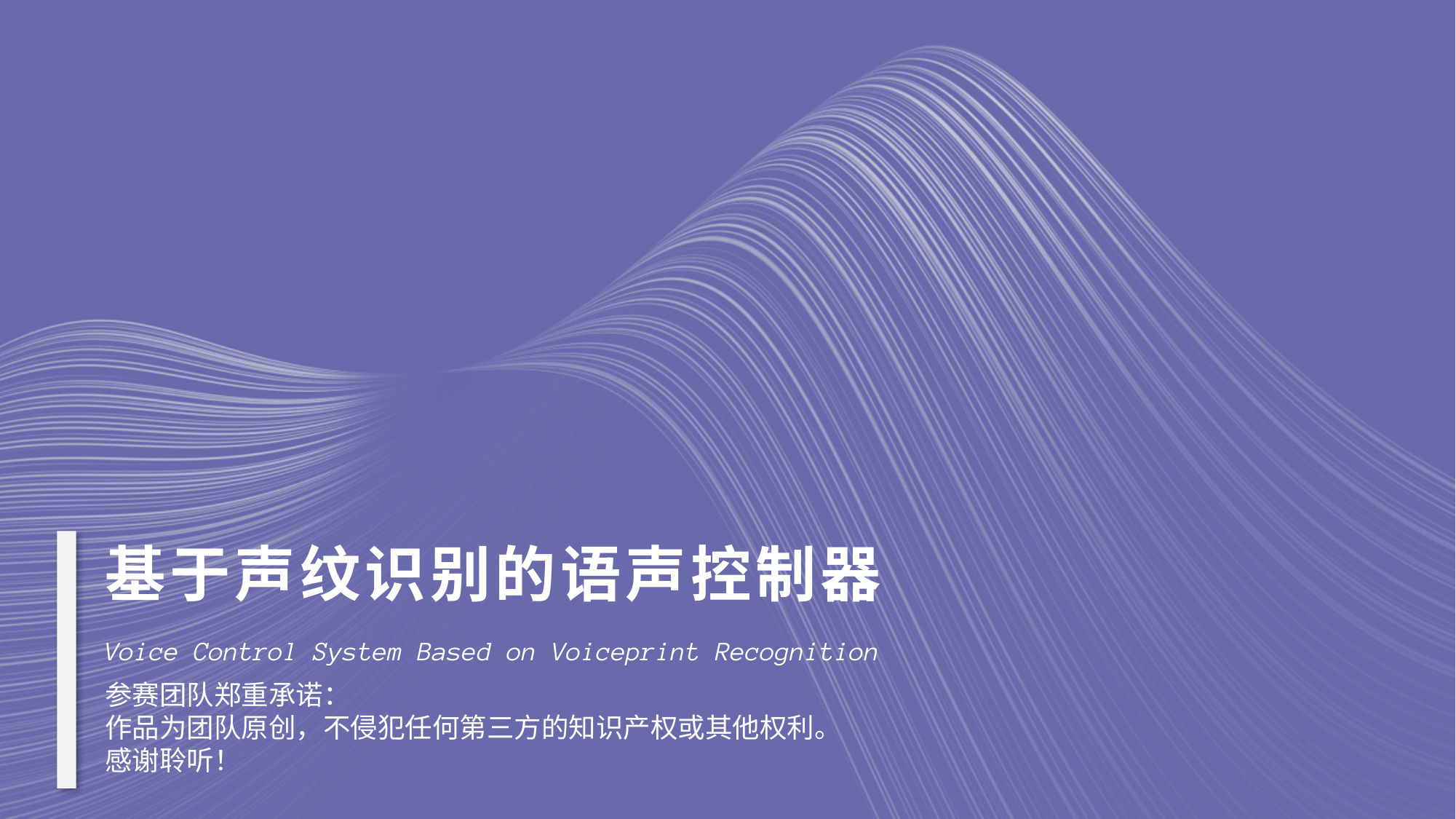

基于声纹识别的语声控制器
Voice Control System Based on Voiceprint Recognition
参赛团队郑重承诺：
作品为团队原创，不侵犯任何第三方的知识产权或其他权利。
感谢聆听！